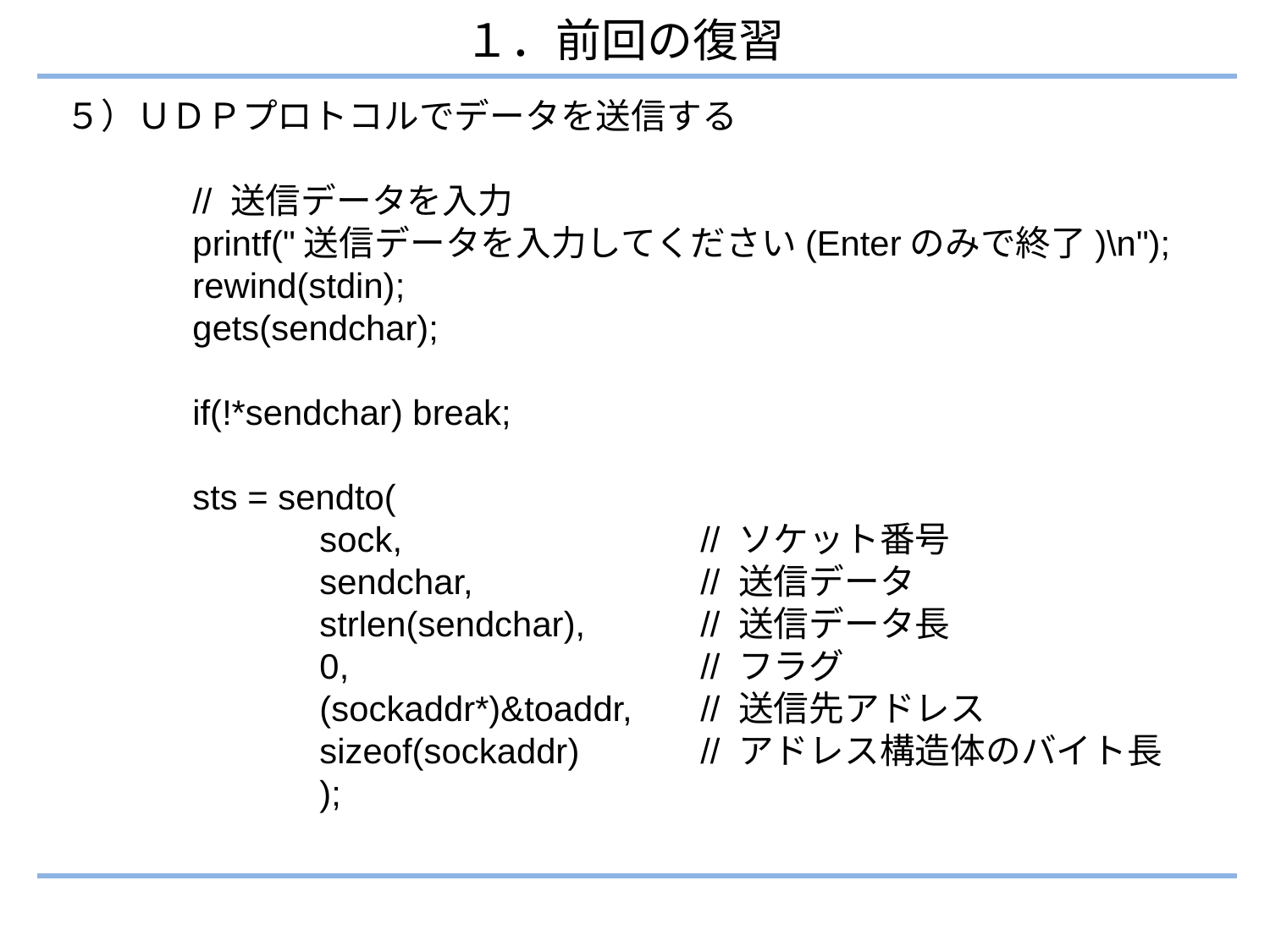

１．前回の復習
５）ＵＤＰプロトコルでデータを送信する

	// 送信データを入力
	printf("送信データを入力してください(Enterのみで終了)\n");
	rewind(stdin);
	gets(sendchar);

	if(!*sendchar) break;

	sts = sendto(
		sock,			// ソケット番号
		sendchar,		// 送信データ
		strlen(sendchar),	// 送信データ長
		0,			// フラグ
		(sockaddr*)&toaddr, 	// 送信先アドレス
		sizeof(sockaddr) 	// アドレス構造体のバイト長
		);